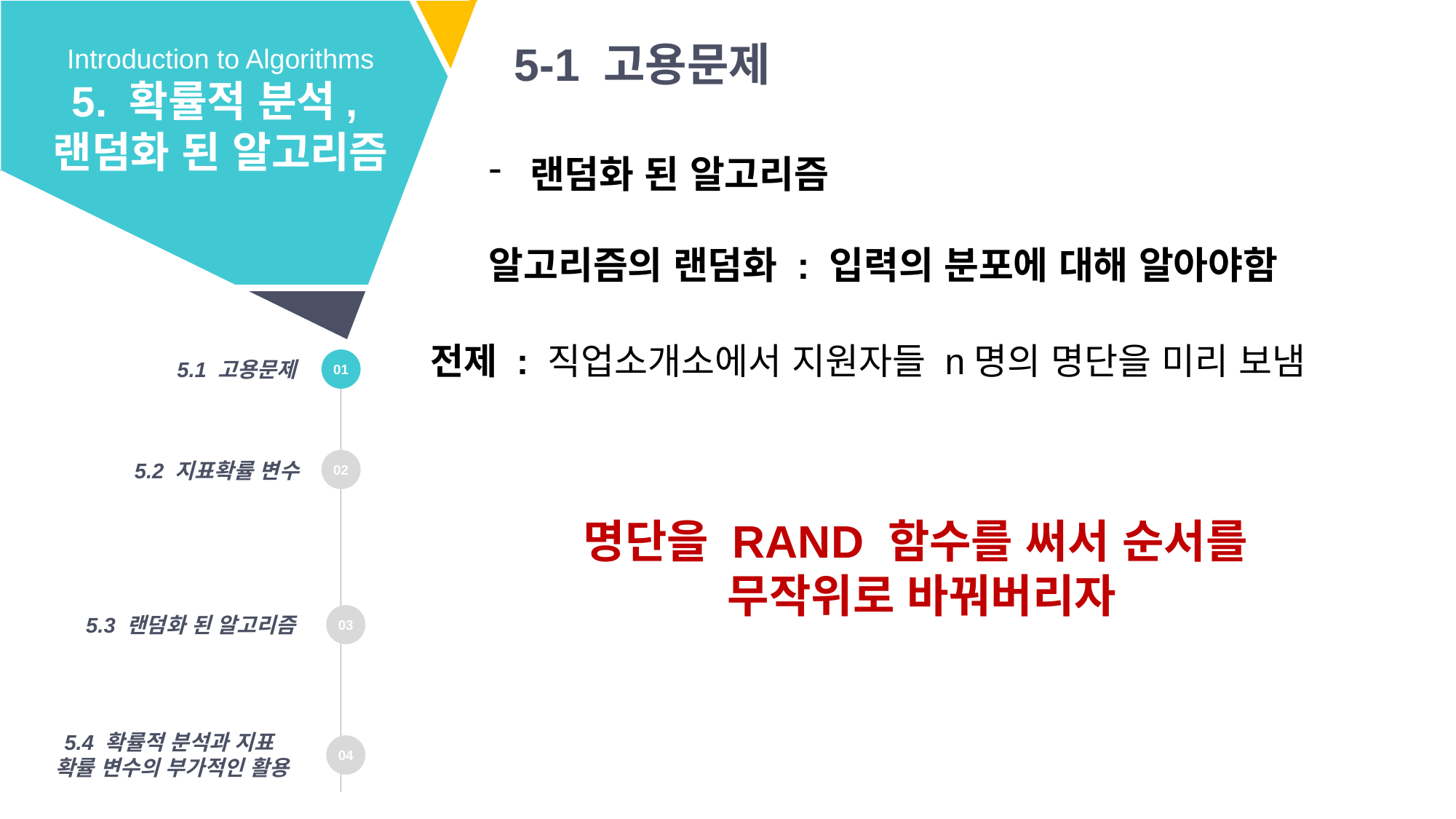

5-1 고용문제
Introduction to Algorithms
5. 확률적 분석,
랜덤화 된 알고리즘
랜덤화 된 알고리즘

알고리즘의 랜덤화 : 입력의 분포에 대해 알아야함

전제 : 직업소개소에서 지원자들 n명의 명단을 미리 보냄

명단을 RAND 함수를 써서 순서를
무작위로 바꿔버리자
01
5.1 고용문제
02
5.2 지표확률 변수
03
5.3 랜덤화 된 알고리즘
5.4 확률적 분석과 지표
확률 변수의 부가적인 활용
04